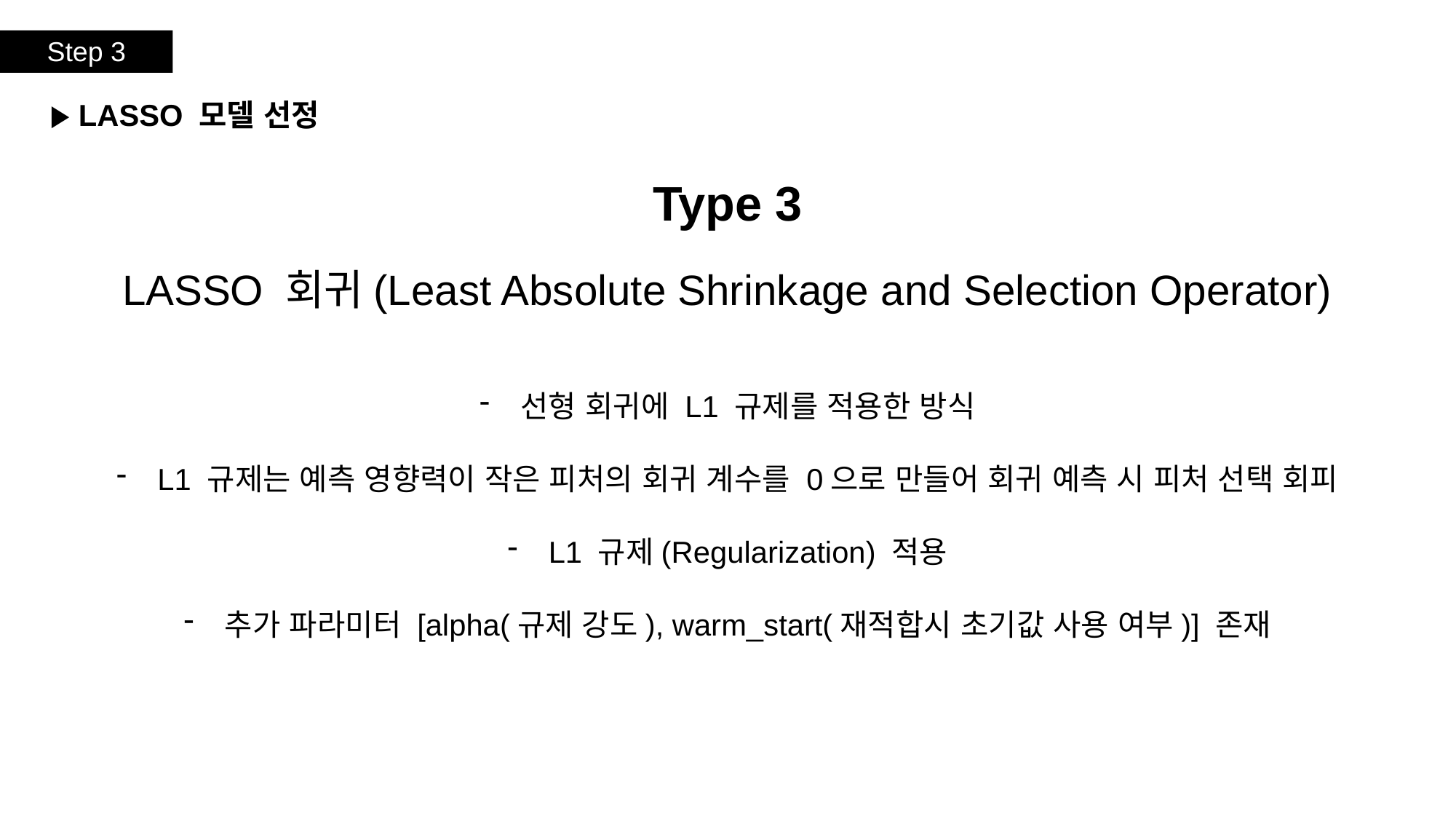

Step 3
▶ LASSO 모델 선정
Type 3

LASSO 회귀(Least Absolute Shrinkage and Selection Operator)

선형 회귀에 L1 규제를 적용한 방식

L1 규제는 예측 영향력이 작은 피처의 회귀 계수를 0으로 만들어 회귀 예측 시 피처 선택 회피

L1 규제(Regularization) 적용

추가 파라미터 [alpha(규제 강도), warm_start(재적합시 초기값 사용 여부)] 존재